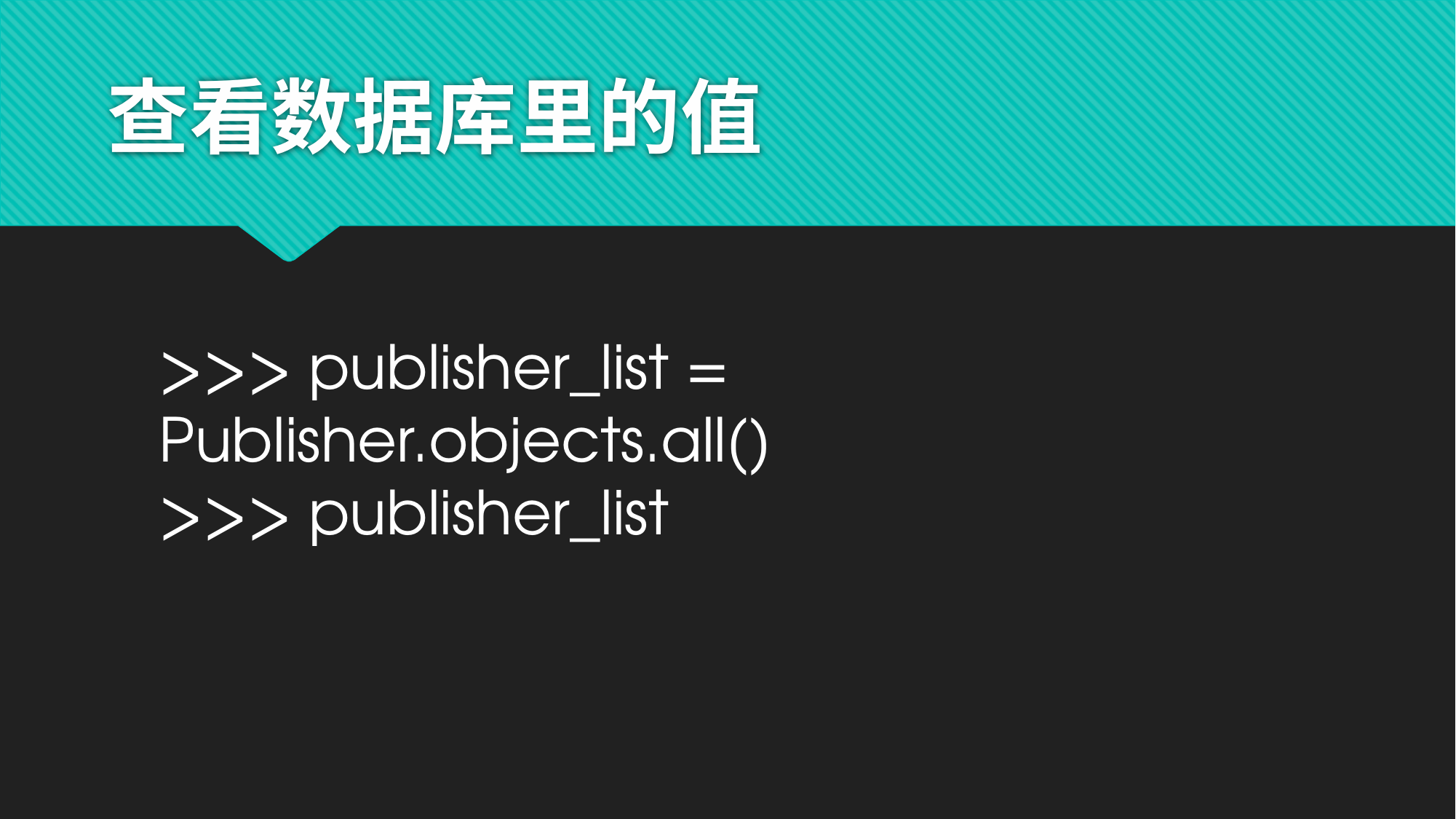

# 查看数据库里的值
>>> publisher_list = Publisher.objects.all()
>>> publisher_list